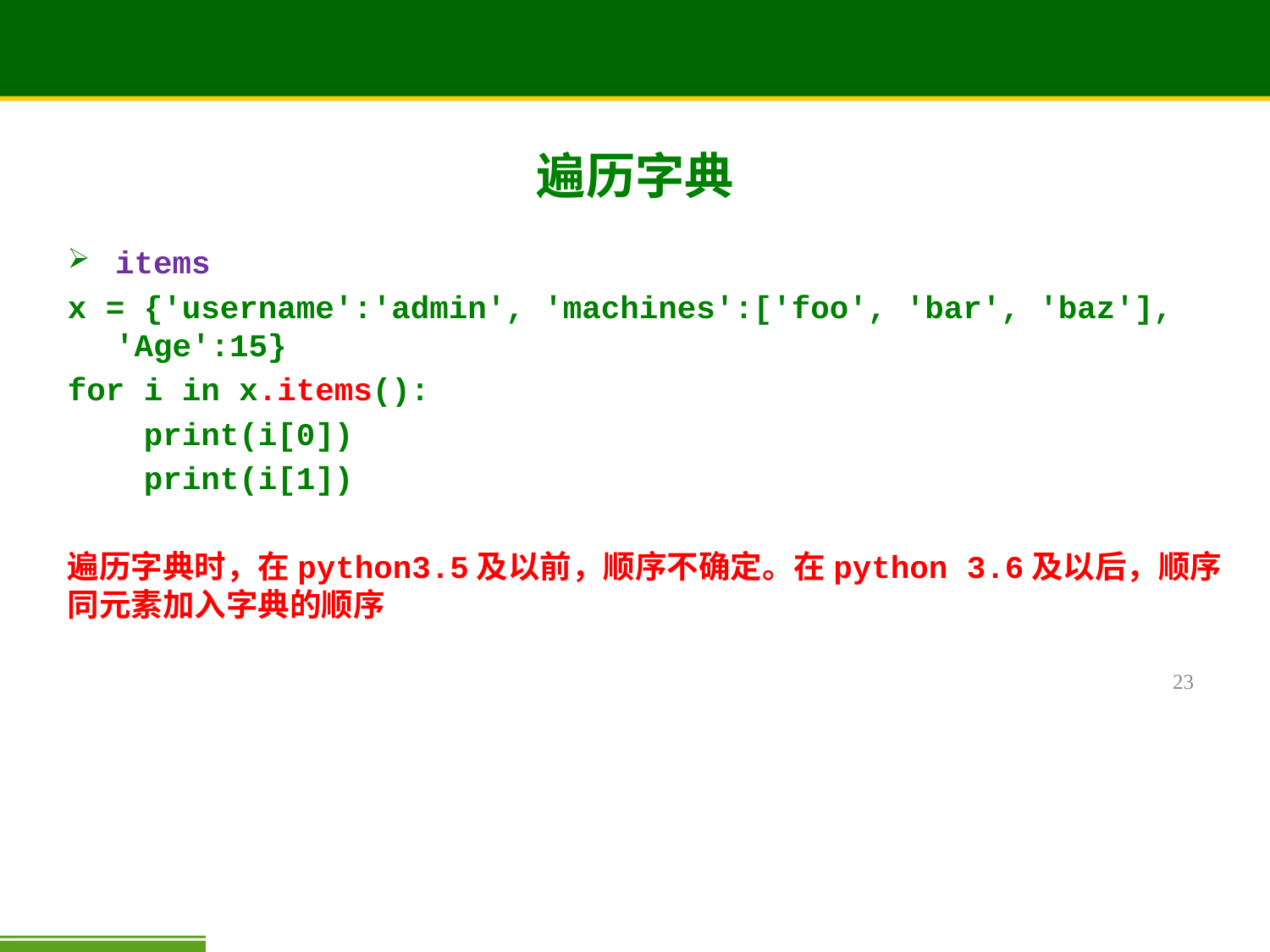

# 遍历字典
items
x = {'username':'admin', 'machines':['foo', 'bar', 'baz'], 'Age':15}
for i in x.items():
    print(i[0])
    print(i[1])

遍历字典时，在python3.5及以前，顺序不确定。在python 3.6及以后，顺序同元素加入字典的顺序
23